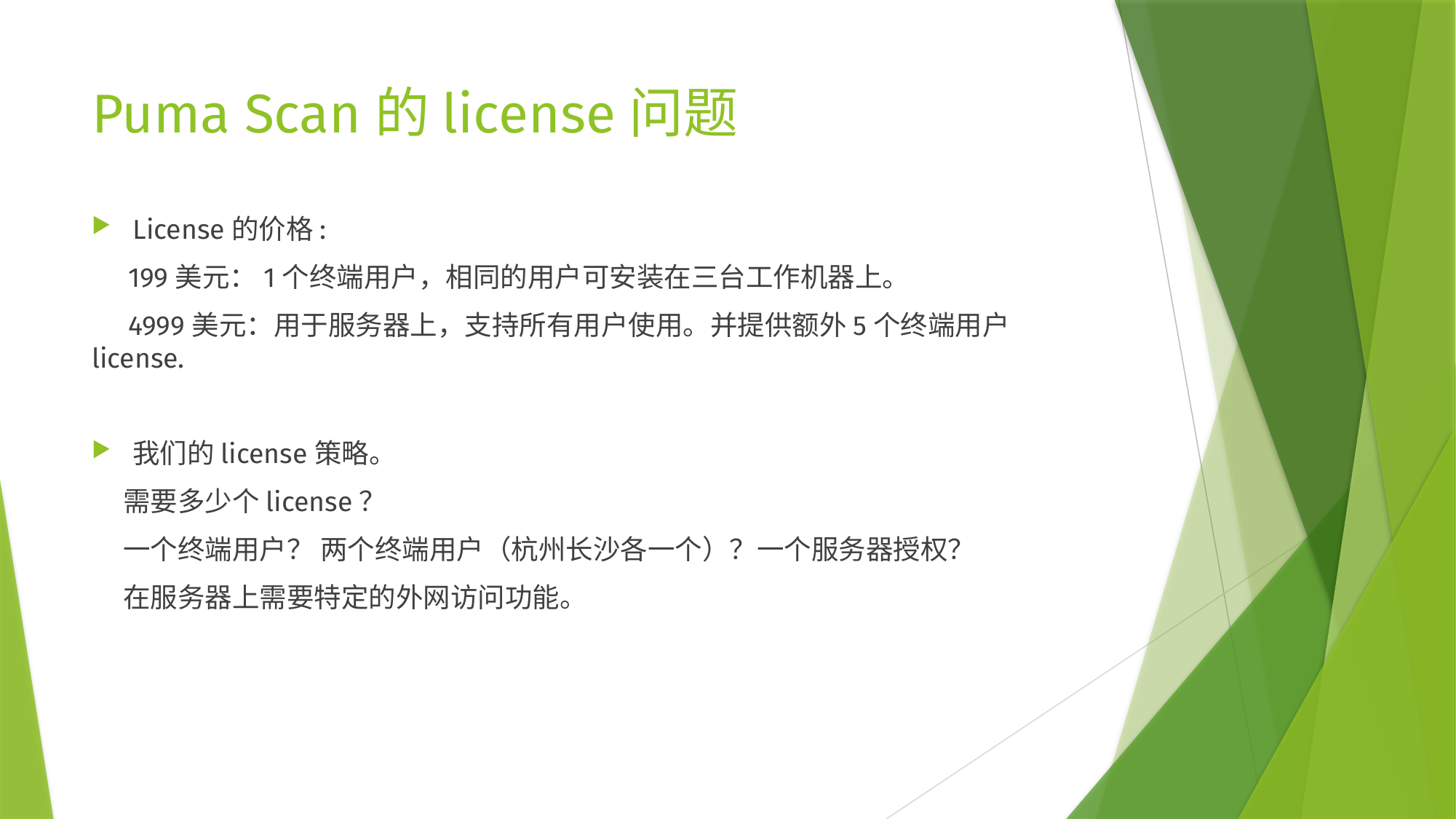

# Puma Scan的license问题
License的价格:
     199美元：1个终端用户，相同的用户可安装在三台工作机器上。
     4999美元：用于服务器上，支持所有用户使用。并提供额外5个终端用户license.

我们的license策略。
    需要多少个license？
    一个终端用户？ 两个终端用户（杭州长沙各一个）？一个服务器授权？
    在服务器上需要特定的外网访问功能。